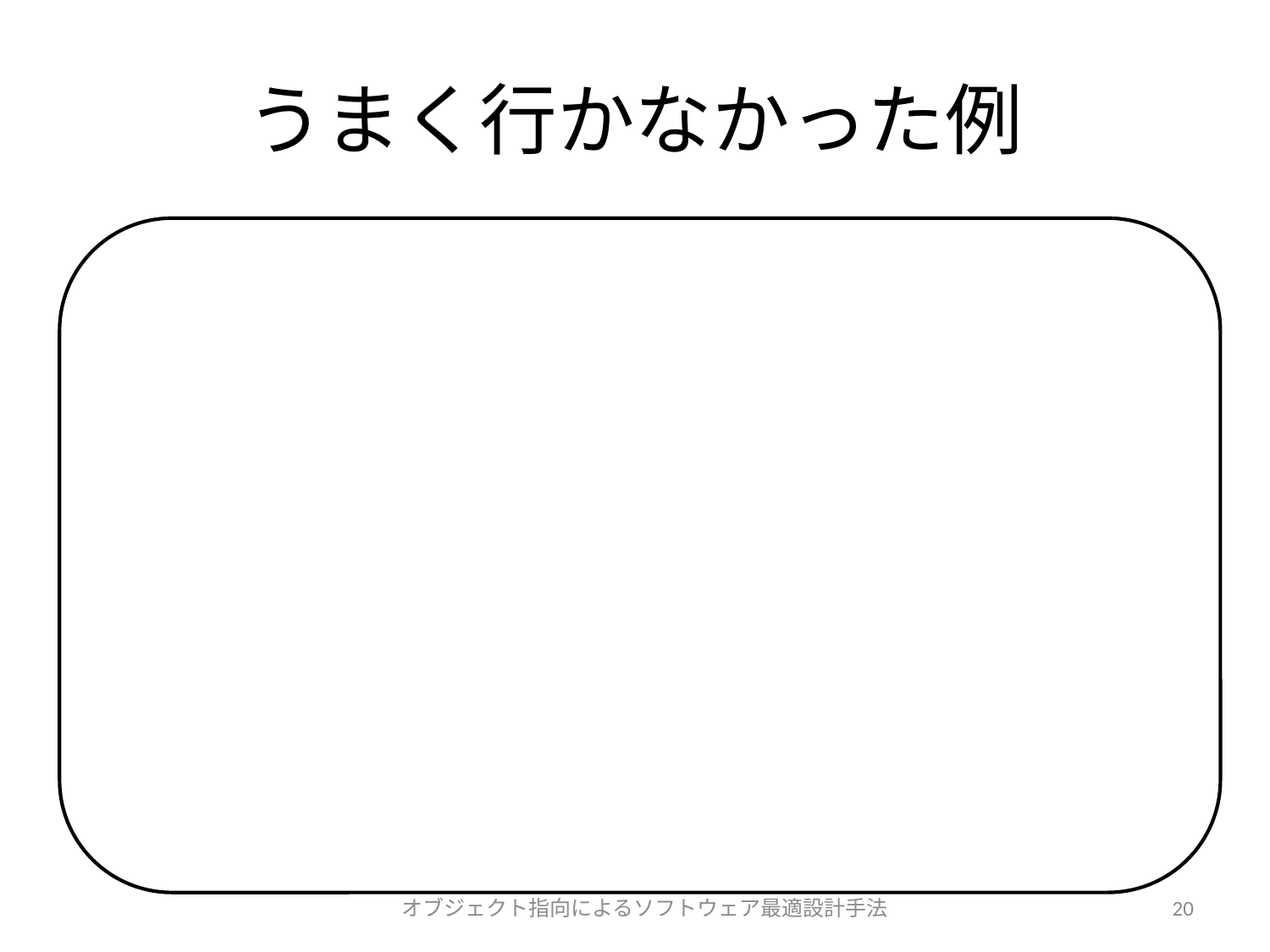

# うまく行かなかった例

オブジェクト指向によるソフトウェア最適設計手法
20